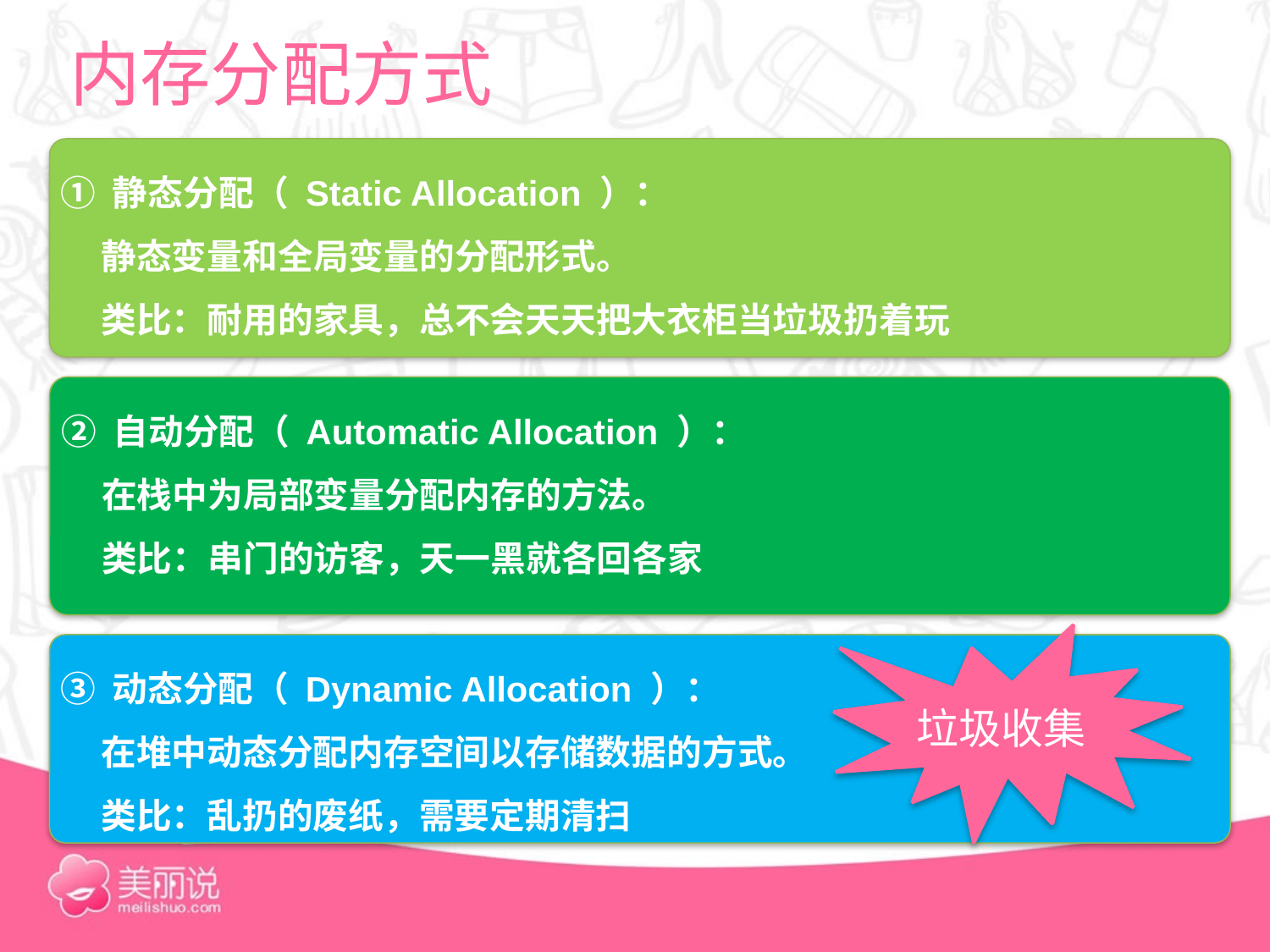

# 内存分配方式
① 静态分配（ Static Allocation ）：
    静态变量和全局变量的分配形式。
    类比：耐用的家具，总不会天天把大衣柜当垃圾扔着玩

② 自动分配（ Automatic Allocation ）：
    在栈中为局部变量分配内存的方法。
    类比：串门的访客，天一黑就各回各家
垃圾收集
③ 动态分配（ Dynamic Allocation ）：
    在堆中动态分配内存空间以存储数据的方式。
    类比：乱扔的废纸，需要定期清扫